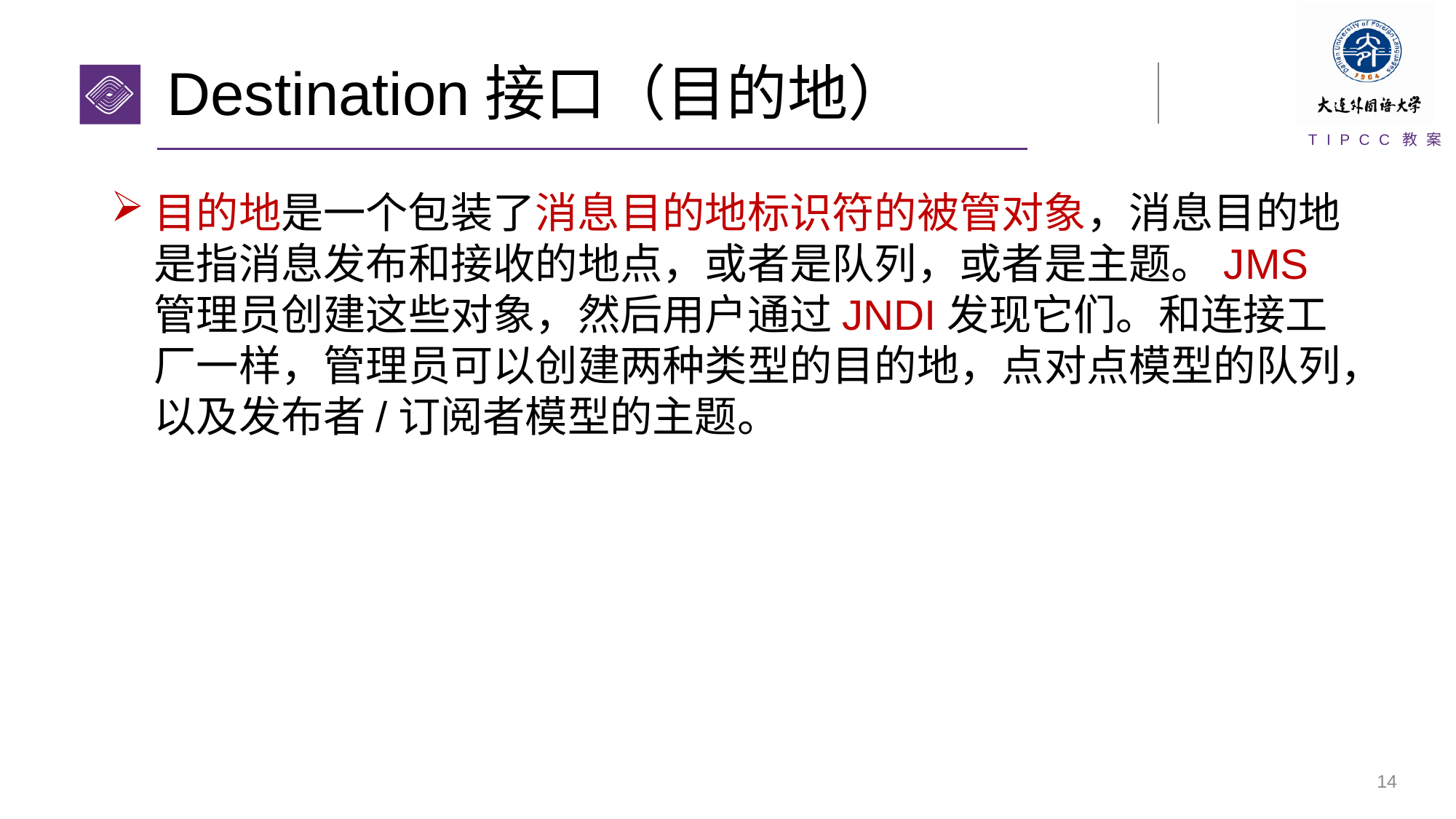

# Destination接口（目的地）
目的地是一个包装了消息目的地标识符的被管对象，消息目的地是指消息发布和接收的地点，或者是队列，或者是主题。JMS管理员创建这些对象，然后用户通过JNDI发现它们。和连接工厂一样，管理员可以创建两种类型的目的地，点对点模型的队列，以及发布者/订阅者模型的主题。
14